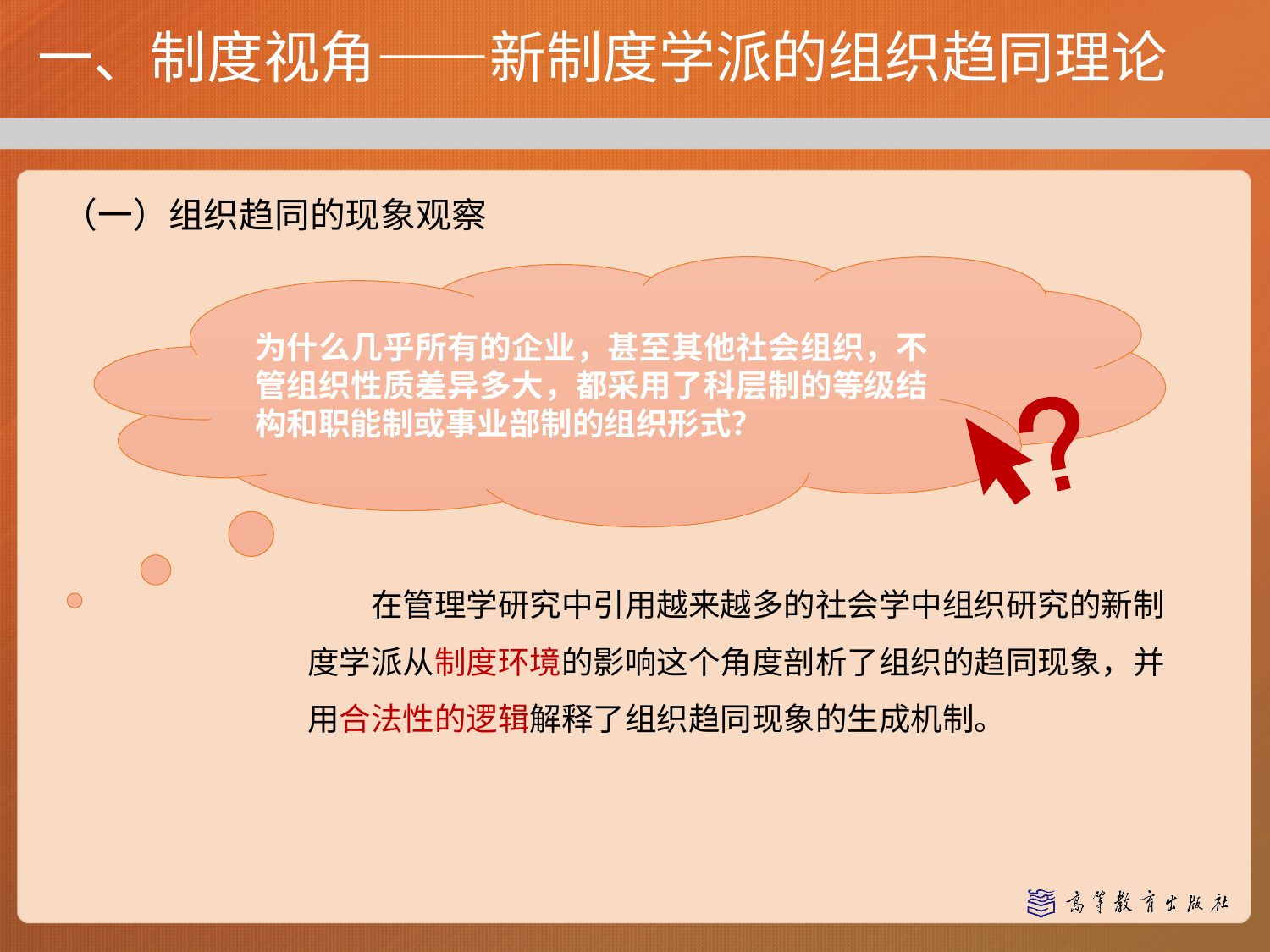

一、制度视角——新制度学派的组织趋同理论
（一）组织趋同的现象观察
为什么几乎所有的企业，甚至其他社会组织，不管组织性质差异多大，都采用了科层制的等级结构和职能制或事业部制的组织形式？

在管理学研究中引用越来越多的社会学中组织研究的新制度学派从制度环境的影响这个角度剖析了组织的趋同现象，并用合法性的逻辑解释了组织趋同现象的生成机制。